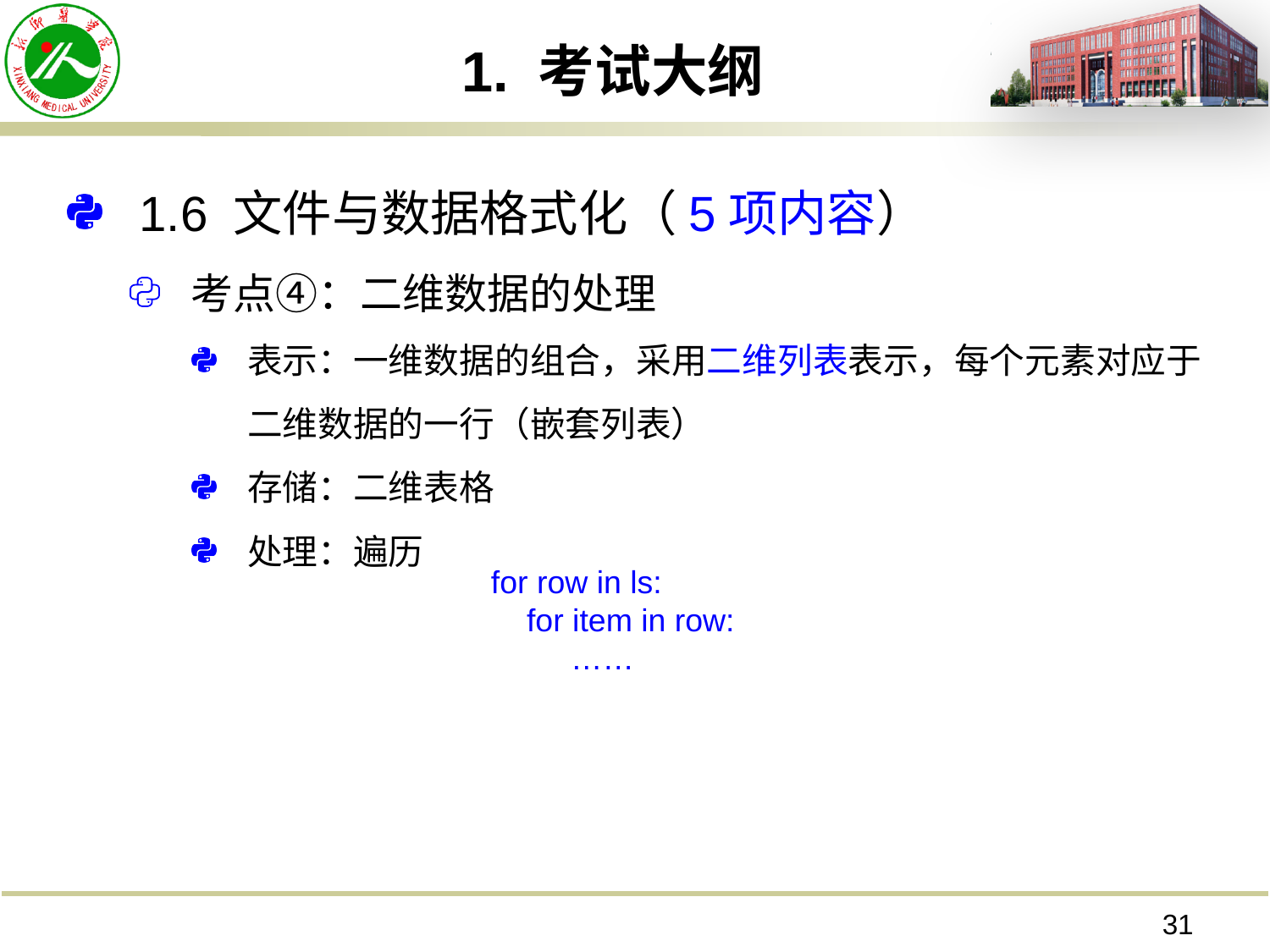

# 1. 考试大纲
1.6 文件与数据格式化（5项内容）
考点④：二维数据的处理
表示：一维数据的组合，采用二维列表表示，每个元素对应于二维数据的一行（嵌套列表）
存储：二维表格
处理：遍历
for row in ls:
    for item in row:
         ……
31